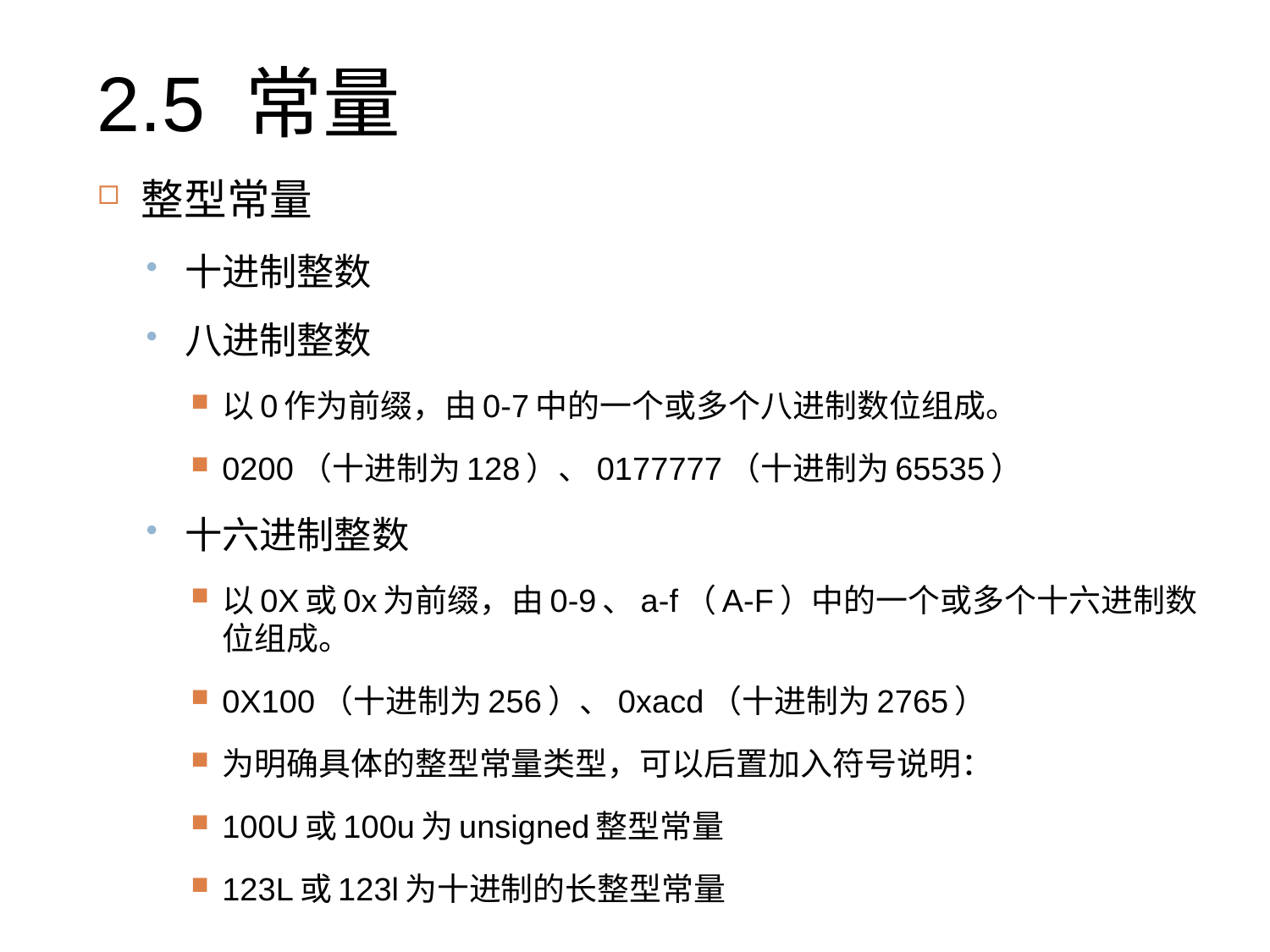

# 2.5 常量
整型常量
十进制整数
八进制整数
以0作为前缀，由0-7中的一个或多个八进制数位组成。
0200（十进制为128）、0177777（十进制为65535）
十六进制整数
以0X或0x为前缀，由0-9、a-f（A-F）中的一个或多个十六进制数位组成。
0X100（十进制为256）、0xacd（十进制为2765）
为明确具体的整型常量类型，可以后置加入符号说明：
100U或100u为unsigned整型常量
123L或123l为十进制的长整型常量